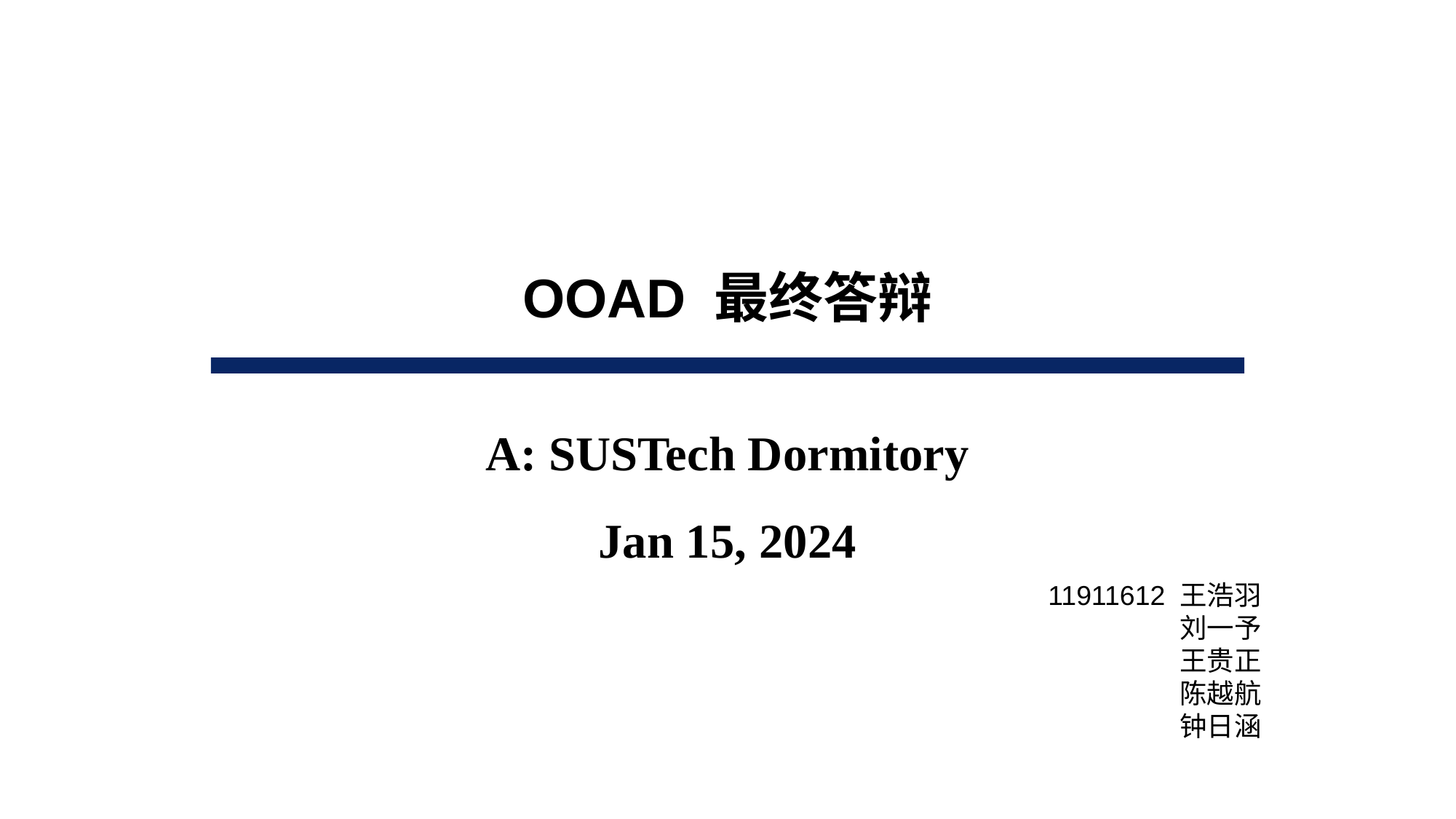

# OOAD 最终答辩

A: SUSTech Dormitory
Jan 15, 2024
11911612 王浩羽
刘一予
王贵正
陈越航
钟日涵